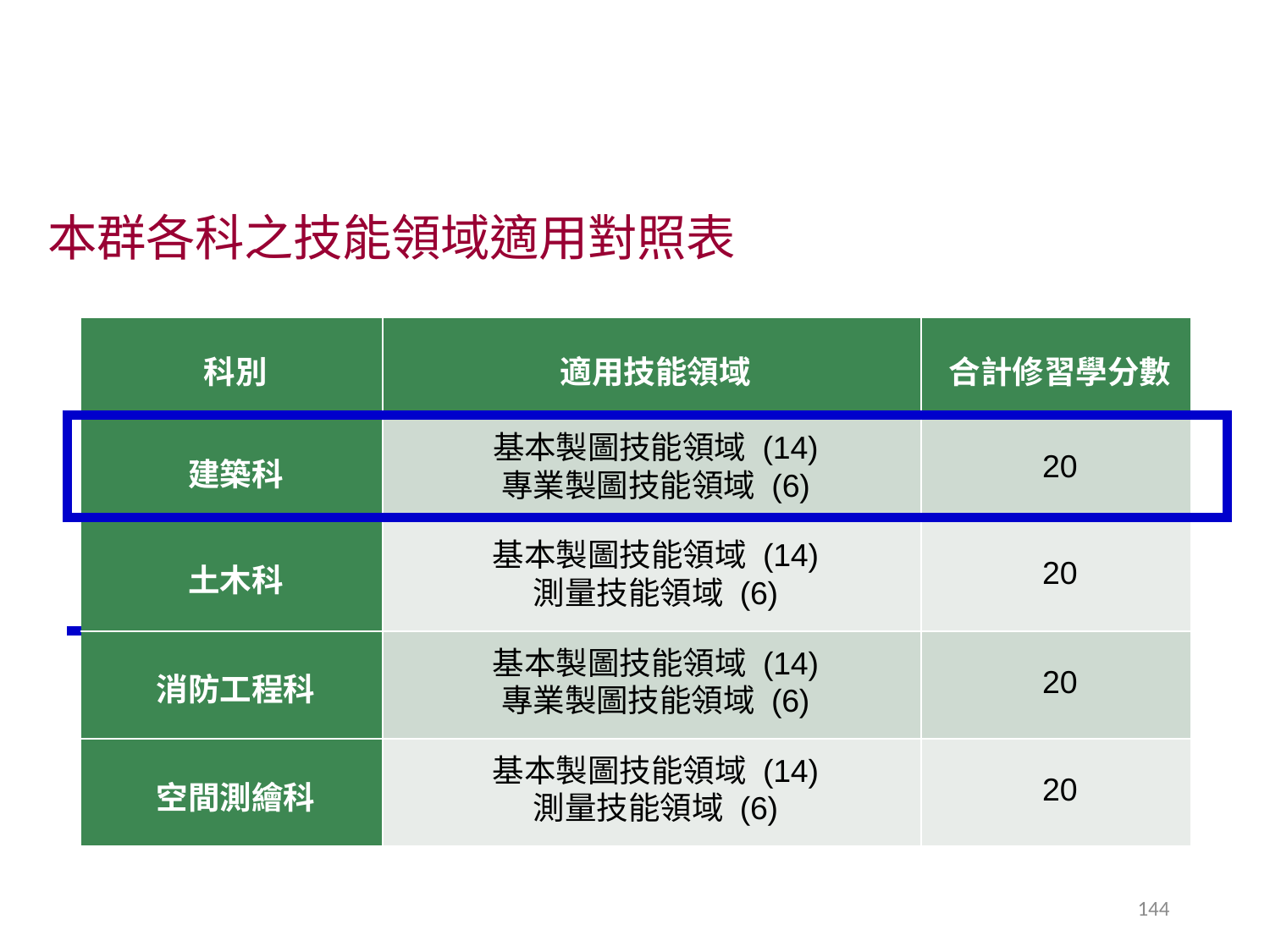

# 本群各科之技能領域適用對照表
|  | 科別 | 適用技能領域 | 合計修習學分數 |  |
| --- | --- | --- | --- | --- |
|  | 建築科 | 基本製圖技能領域 (14) 專業製圖技能領域 (6) | 20 |  |
|  | 土木科 | 基本製圖技能領域 (14) 測量技能領域 (6) | 20 |  |
|  | 消防工程科 | 基本製圖技能領域 (14) 專業製圖技能領域 (6) | 20 |  |
|  | 空間測繪科 | 基本製圖技能領域 (14) 測量技能領域 (6) | 20 |  |
144